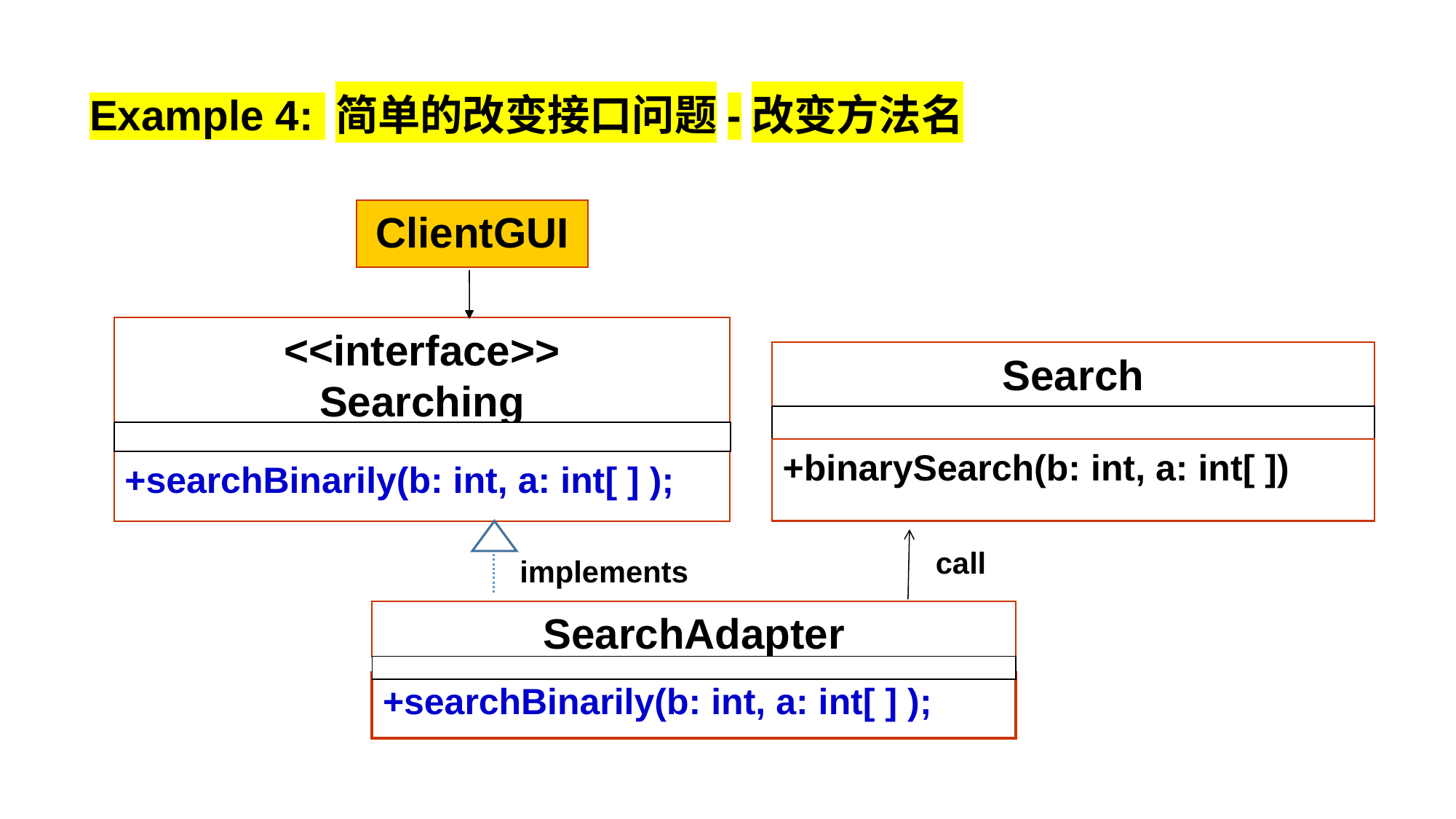

Example 4: 简单的改变接口问题-改变方法名
ClientGUI

<<interface>>
Searching
Search

+binarySearch(b: int, a: int[ ])

+searchBinarily(b: int, a: int[ ] );

call
implements
SearchAdapter

+searchBinarily(b: int, a: int[ ] );